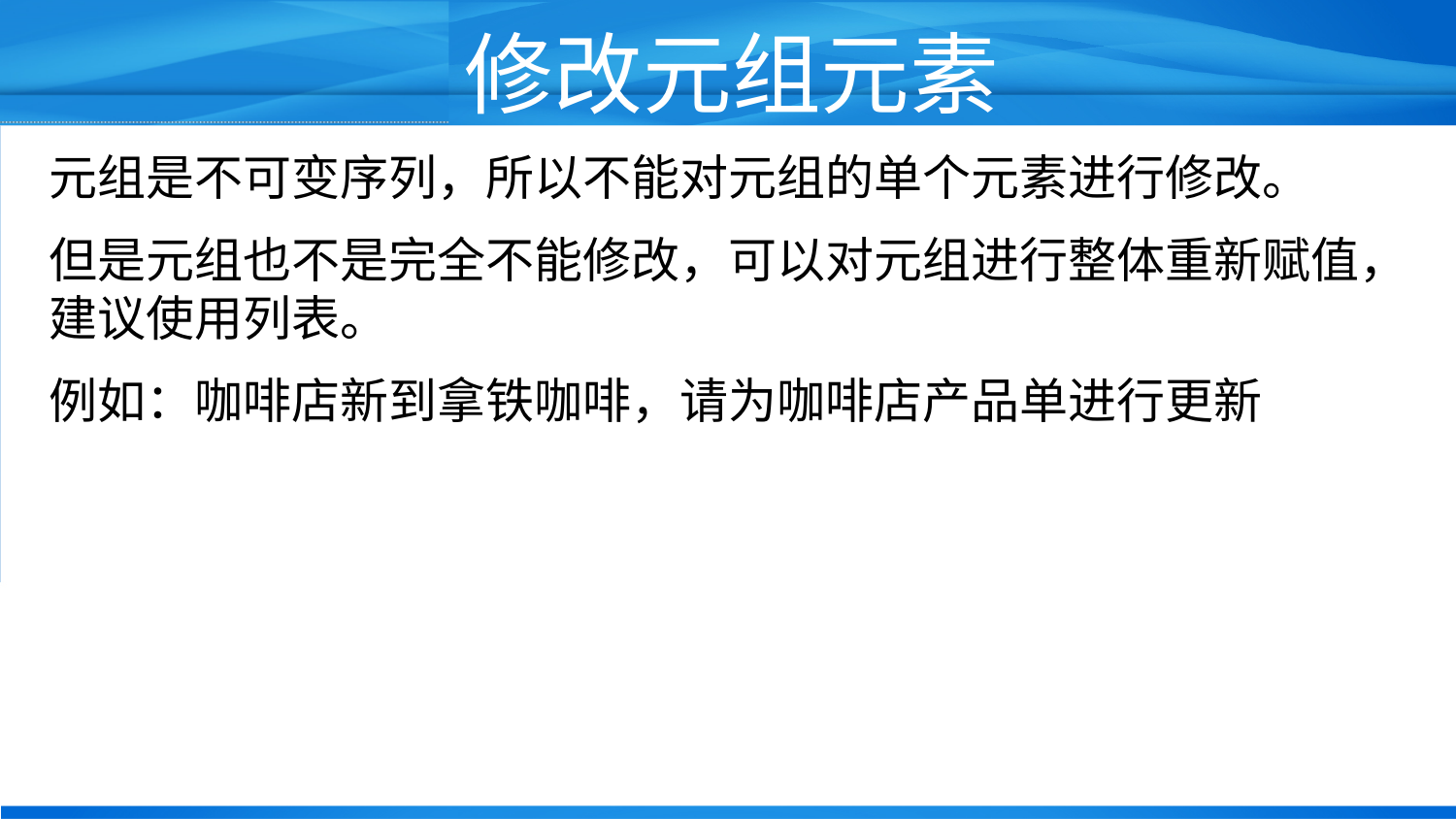

# 修改元组元素
元组是不可变序列，所以不能对元组的单个元素进行修改。
但是元组也不是完全不能修改，可以对元组进行整体重新赋值，建议使用列表。
例如：咖啡店新到拿铁咖啡，请为咖啡店产品单进行更新